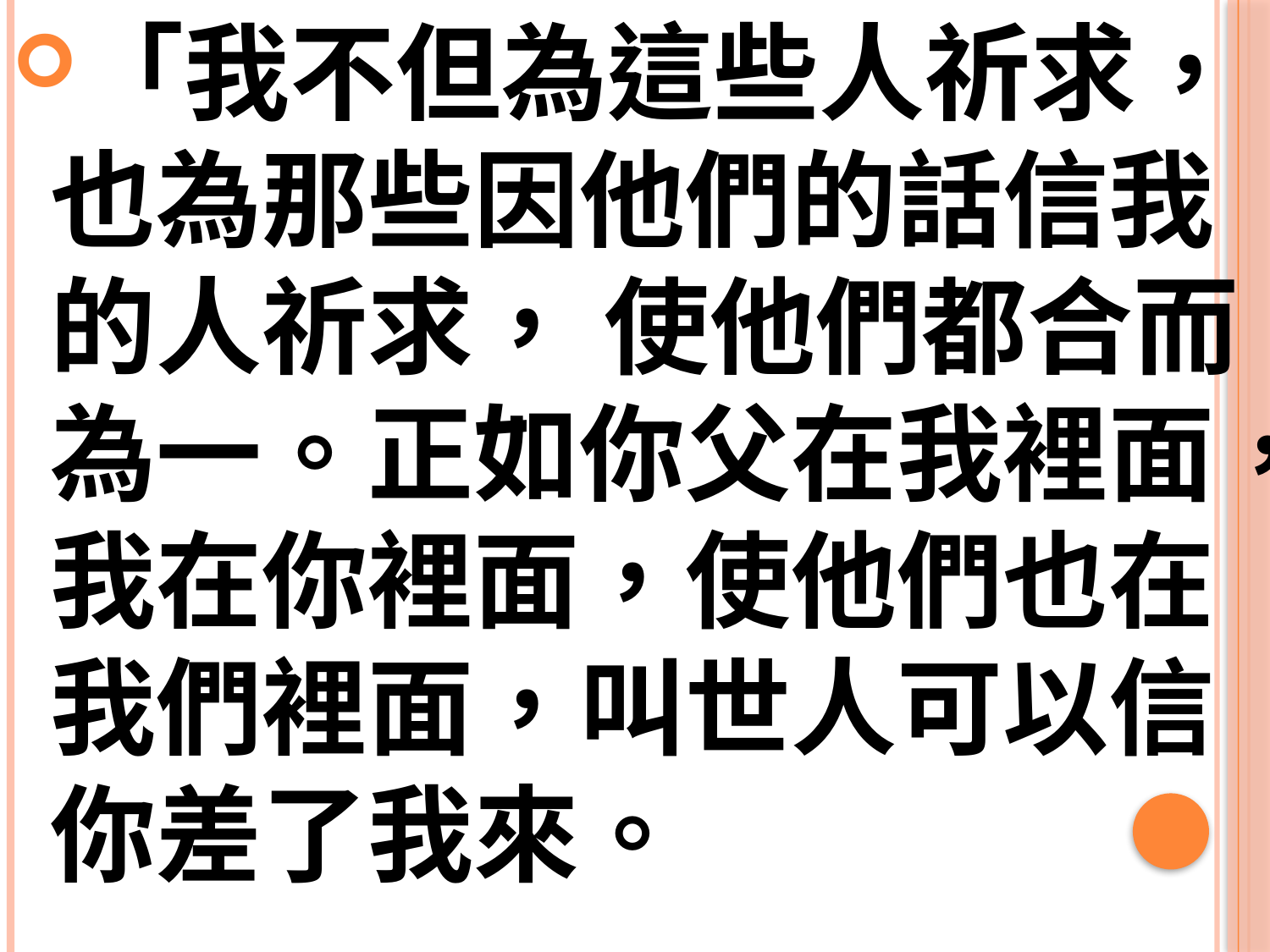

「我不但為這些人祈求，也為那些因他們的話信我的人祈求， 使他們都合而為一。正如你父在我裡面，我在你裡面，使他們也在我們裡面，叫世人可以信你差了我來。